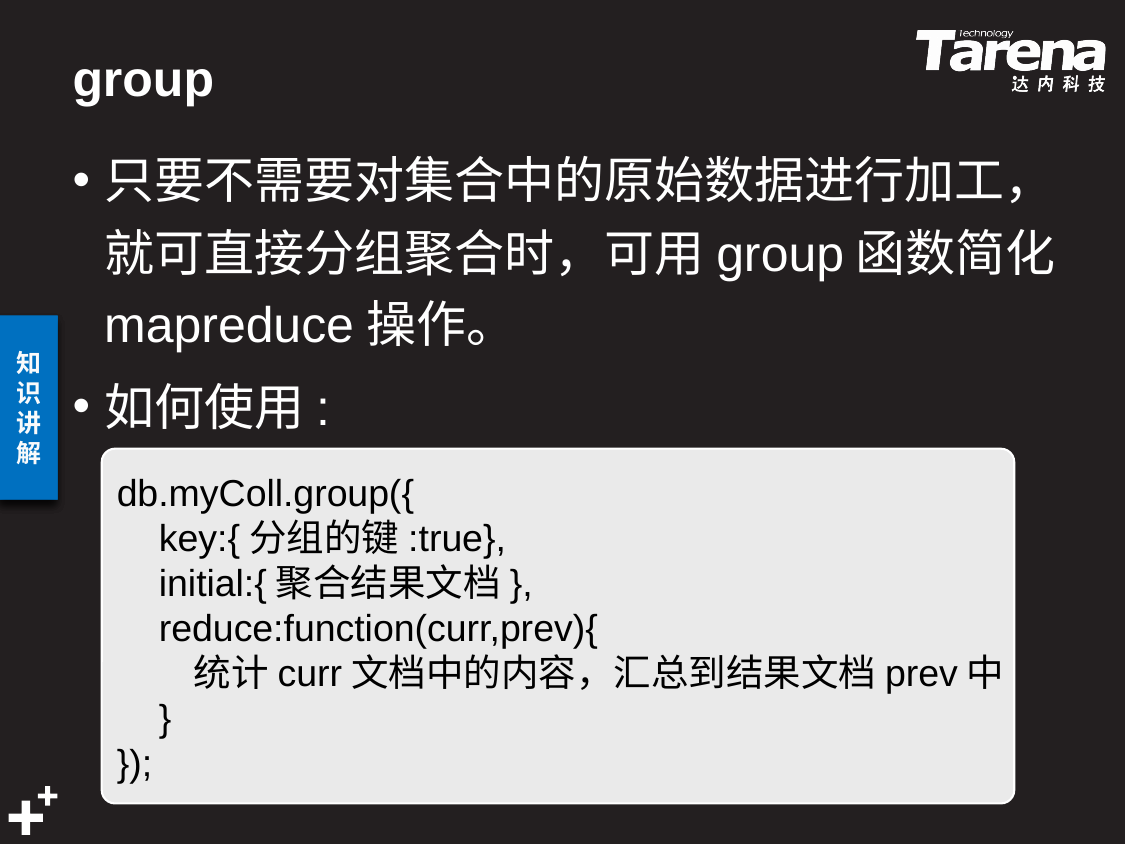

# group
只要不需要对集合中的原始数据进行加工，就可直接分组聚合时，可用group函数简化mapreduce操作。
如何使用:

db.myColl.group({
    key:{分组的键:true},
    initial:{聚合结果文档},
    reduce:function(curr,prev){
        统计curr文档中的内容，汇总到结果文档prev中
    }
});